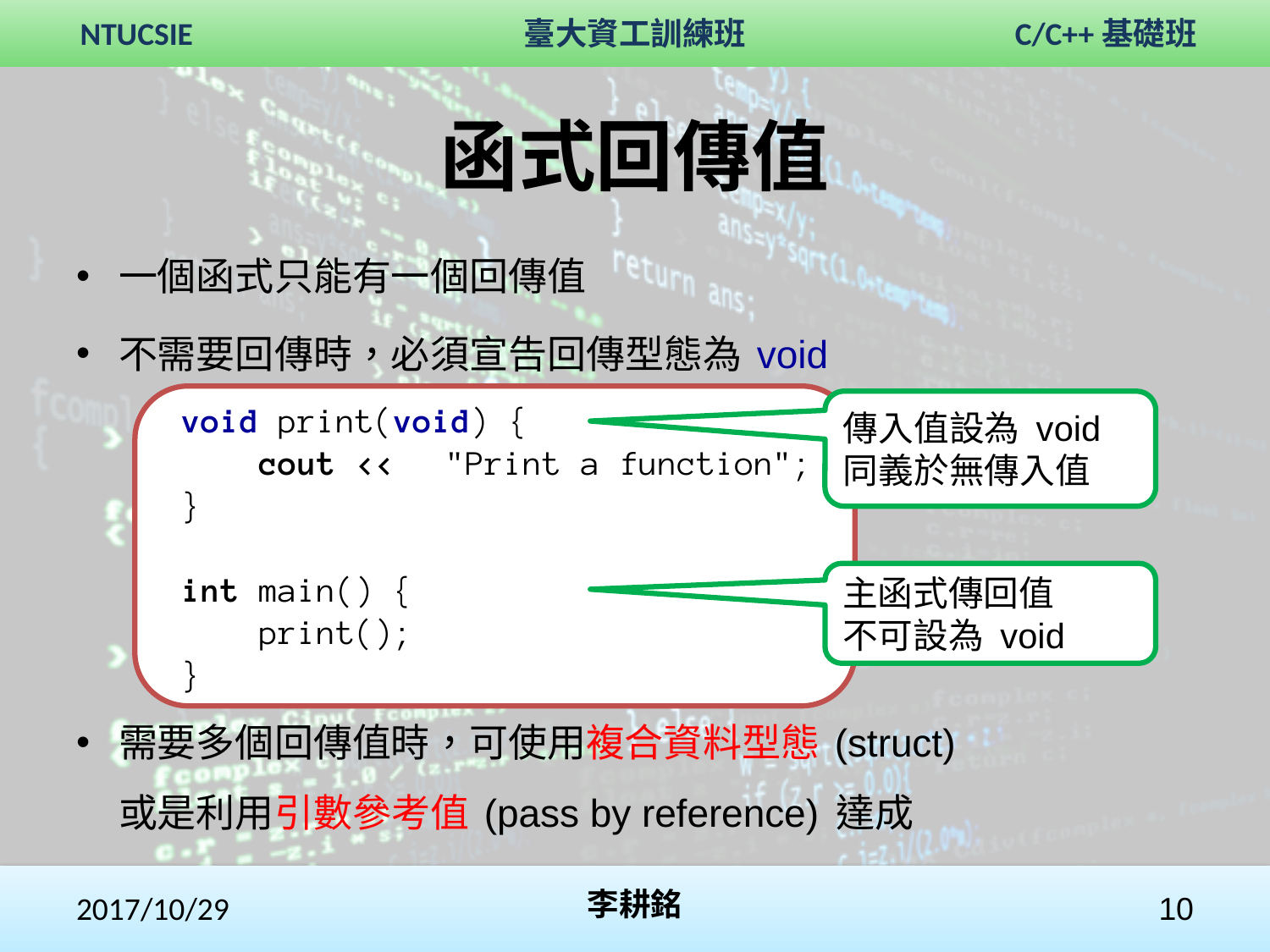

# 函式回傳值
一個函式只能有一個回傳值
不需要回傳時，必須宣告回傳型態為 void

需要多個回傳值時，可使用複合資料型態 (struct)
或是利用引數參考值 (pass by reference) 達成
 void print(void) {
     cout <<　"Print a function";
 }

 int main() {
     print();
 }
傳入值設為 void
同義於無傳入值
主函式傳回值
不可設為 void
2017/10/29
李耕銘
10